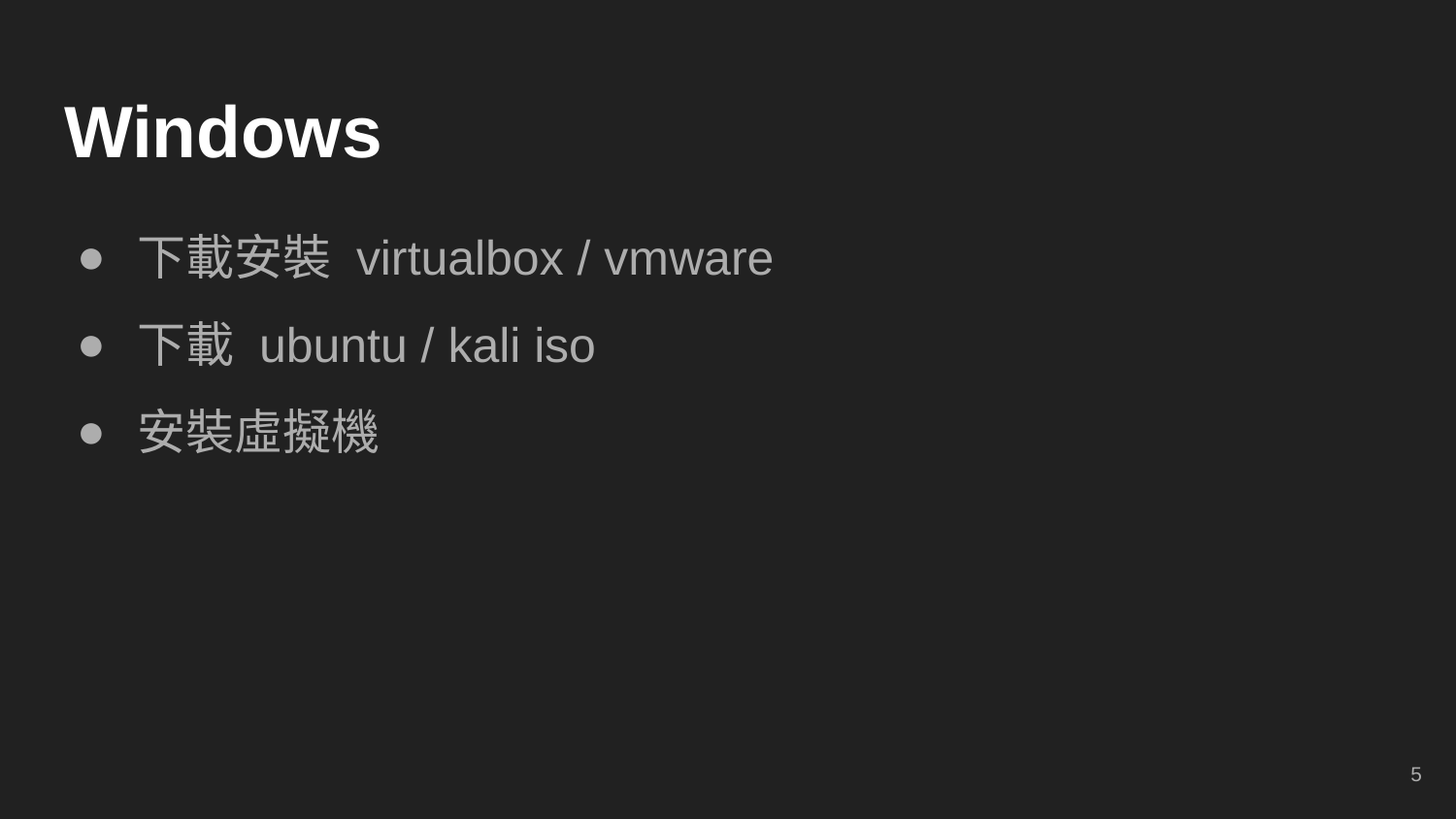

# Windows
下載安裝 virtualbox / vmware
下載 ubuntu / kali iso
安裝虛擬機
5